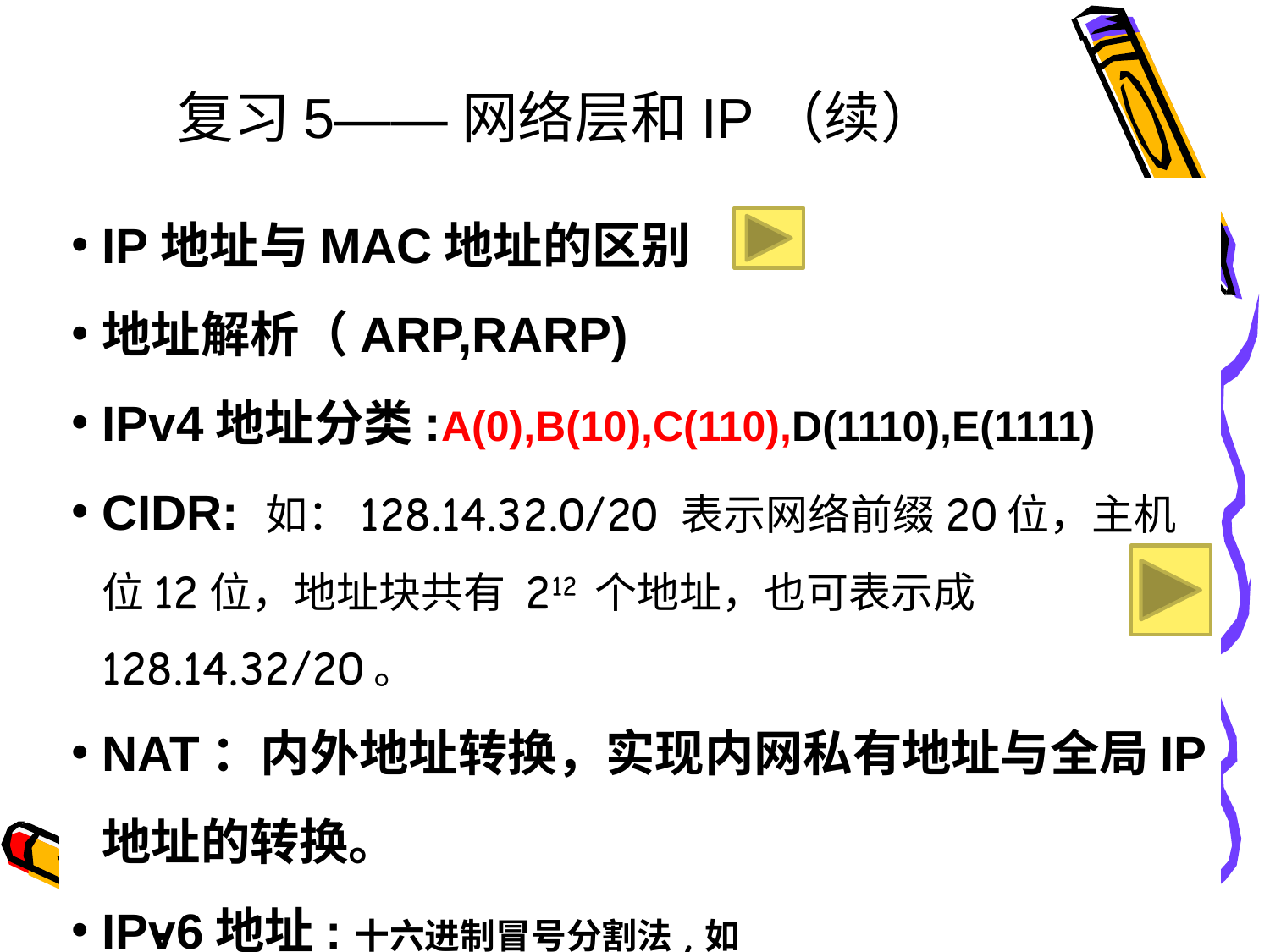

# 复习5——网络层和IP（续）
IP地址与MAC地址的区别
地址解析（ARP,RARP)
IPv4地址分类:A(0),B(10),C(110),D(1110),E(1111)
CIDR: 如：128.14.32.0/20 表示网络前缀20位，主机位12位，地址块共有 212 个地址，也可表示成128.14.32/20。
NAT：内外地址转换，实现内网私有地址与全局IP地址的转换。
IPv6地址:十六进制冒号分割法,如1025:1ab6:0:0:0:87:a76f:1234，或1025:1ab6::87:a76f:1234， ::FFFF:129.144.52.38